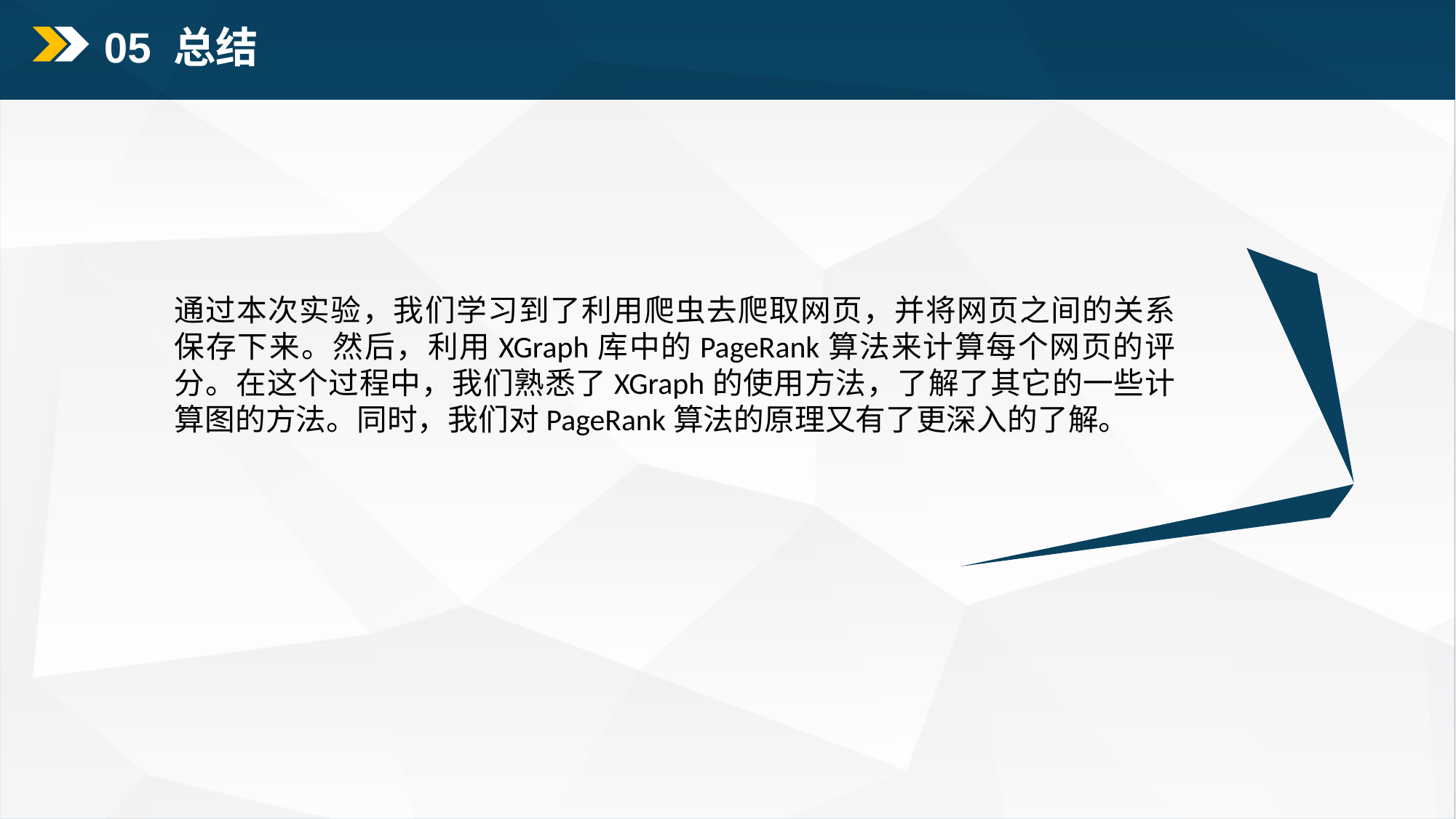

05 总结

通过本次实验，我们学习到了利用爬虫去爬取网页，并将网页之间的关系保存下来。然后，利用XGraph库中的PageRank算法来计算每个网页的评分。在这个过程中，我们熟悉了XGraph的使用方法，了解了其它的一些计算图的方法。同时，我们对PageRank算法的原理又有了更深入的了解。